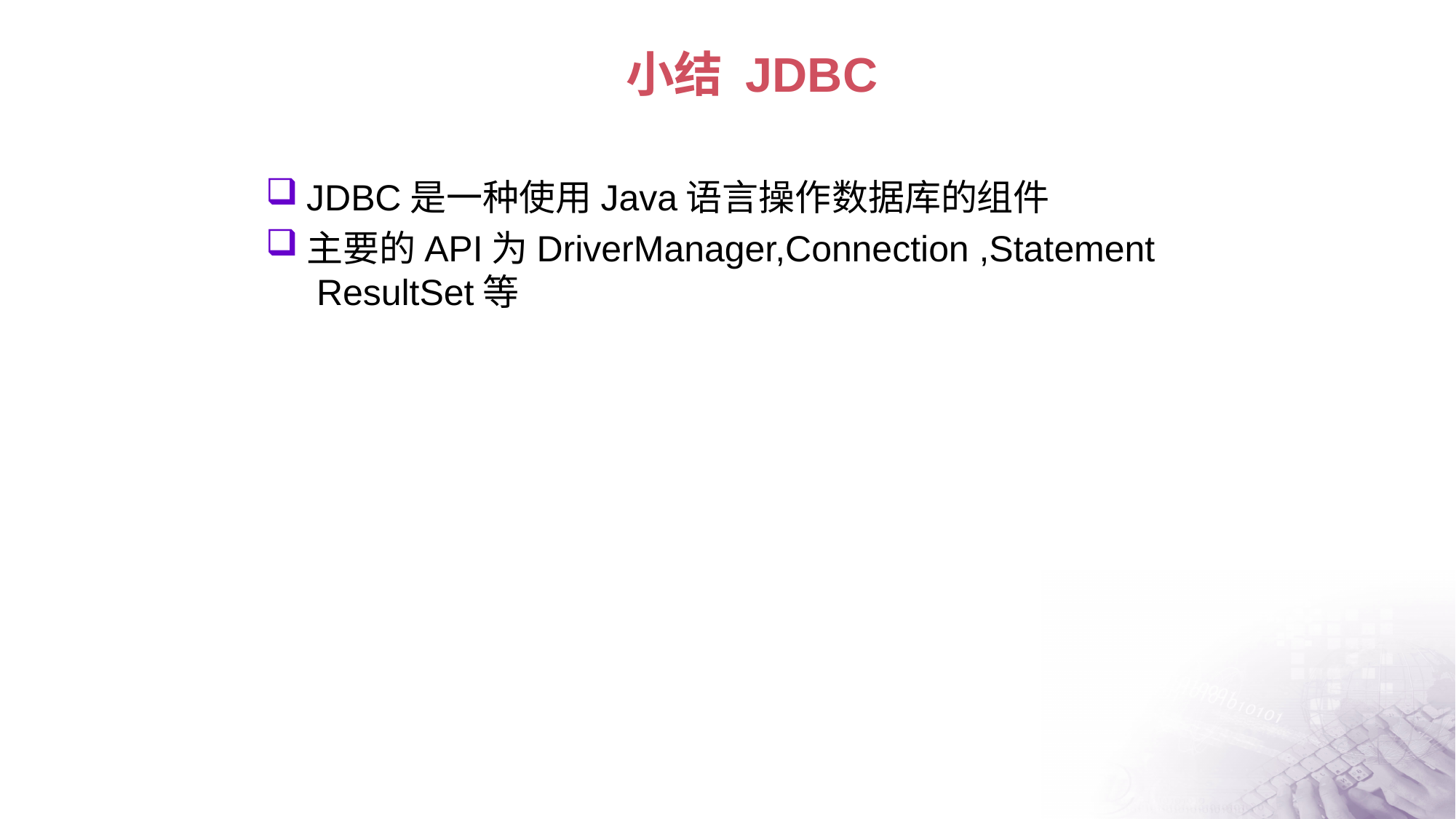

# 小结 JDBC
JDBC是一种使用Java语言操作数据库的组件
主要的API为DriverManager,Connection ,Statement
 ResultSet等

25